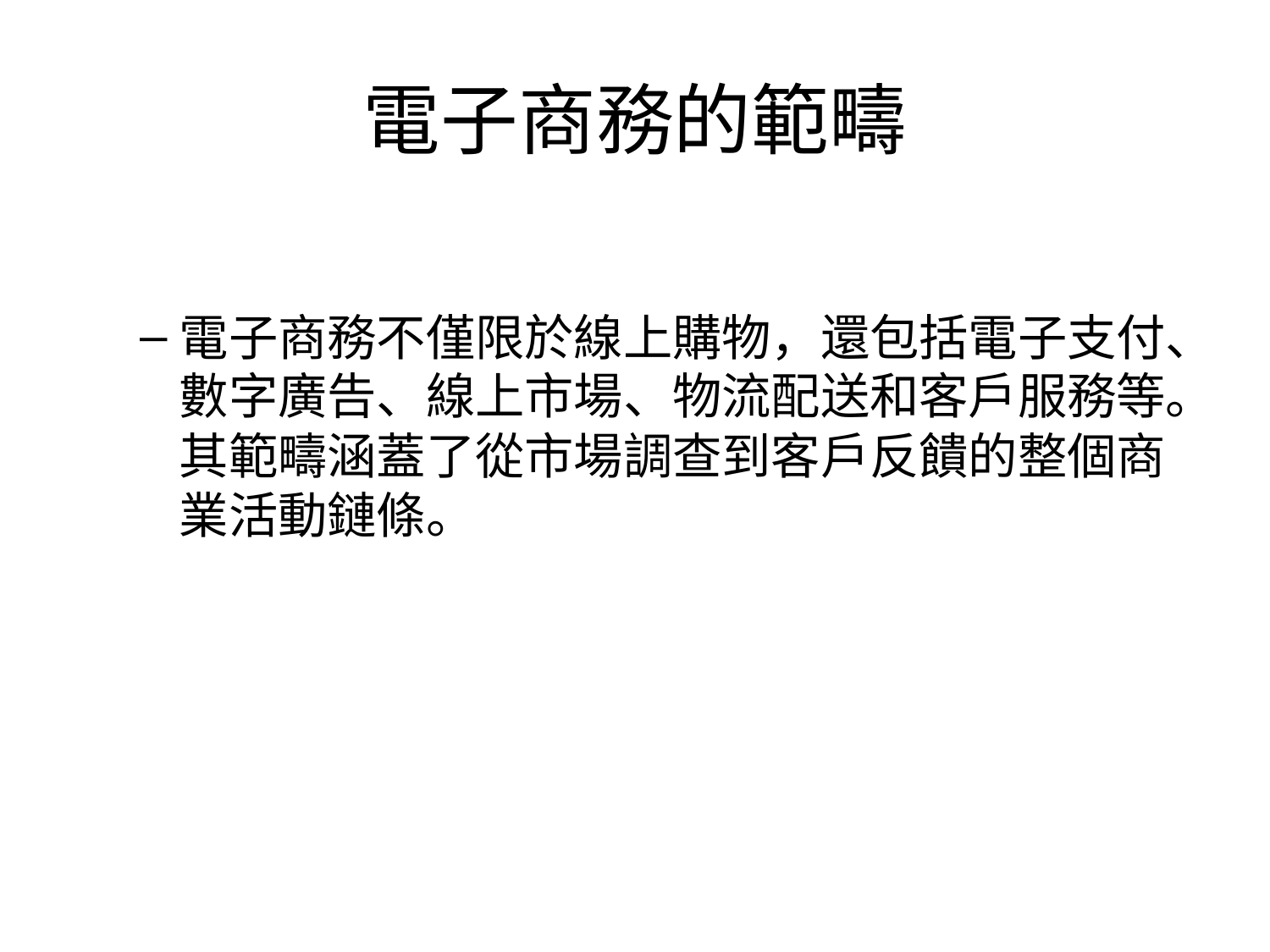

# 電子商務的範疇

電子商務不僅限於線上購物，還包括電子支付、數字廣告、線上市場、物流配送和客戶服務等。其範疇涵蓋了從市場調查到客戶反饋的整個商業活動鏈條。